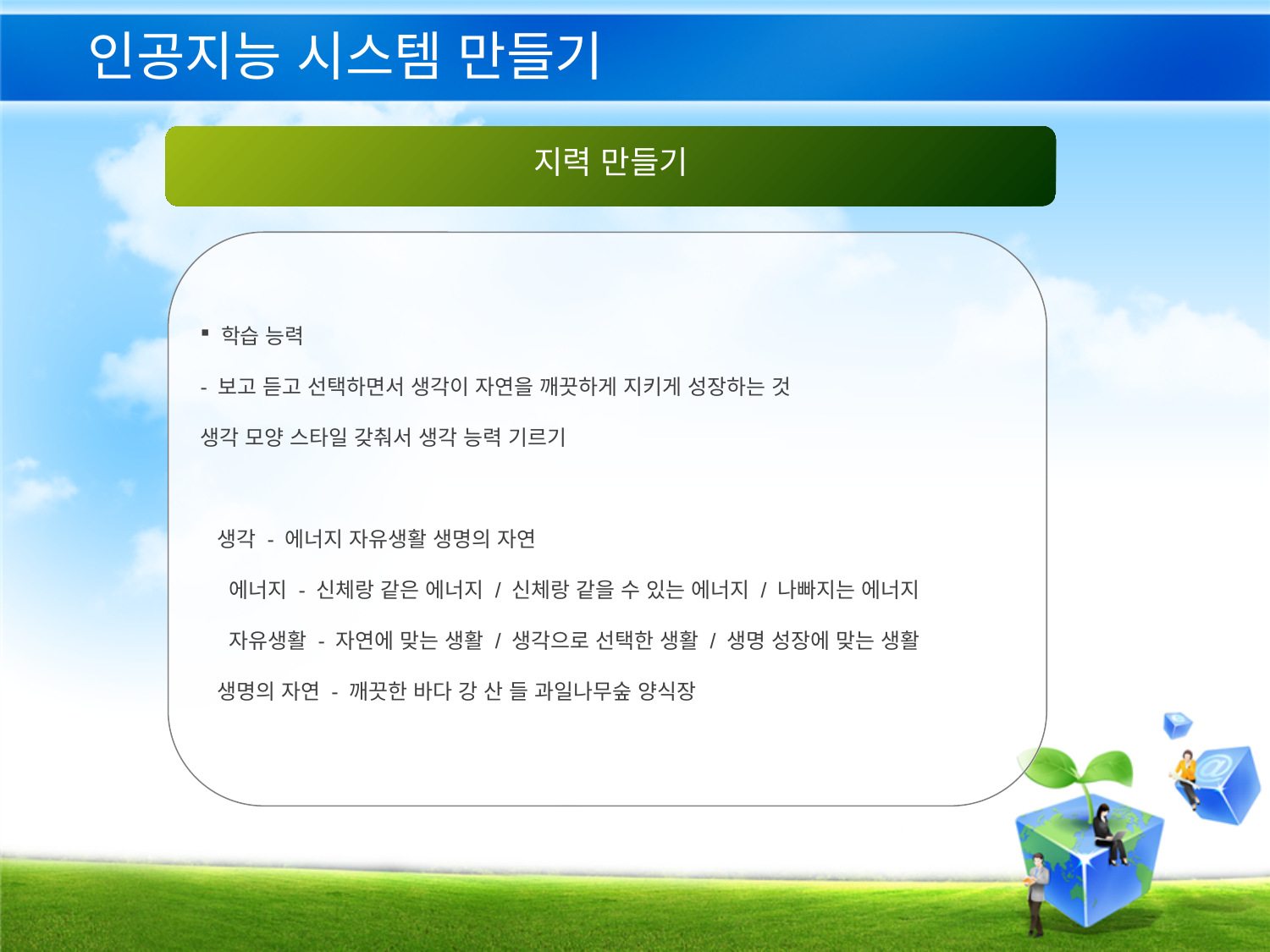

# 인공지능 시스템 만들기

지력 만들기

 학습 능력
- 보고 듣고 선택하면서 생각이 자연을 깨끗하게 지키게 성장하는 것
생각 모양 스타일 갖춰서 생각 능력 기르기

  생각 - 에너지 자유생활 생명의 자연
    에너지 - 신체랑 같은 에너지 / 신체랑 같을 수 있는 에너지 / 나빠지는 에너지
    자유생활 - 자연에 맞는 생활 / 생각으로 선택한 생활 / 생명 성장에 맞는 생활
  생명의 자연 - 깨끗한 바다 강 산 들 과일나무숲 양식장